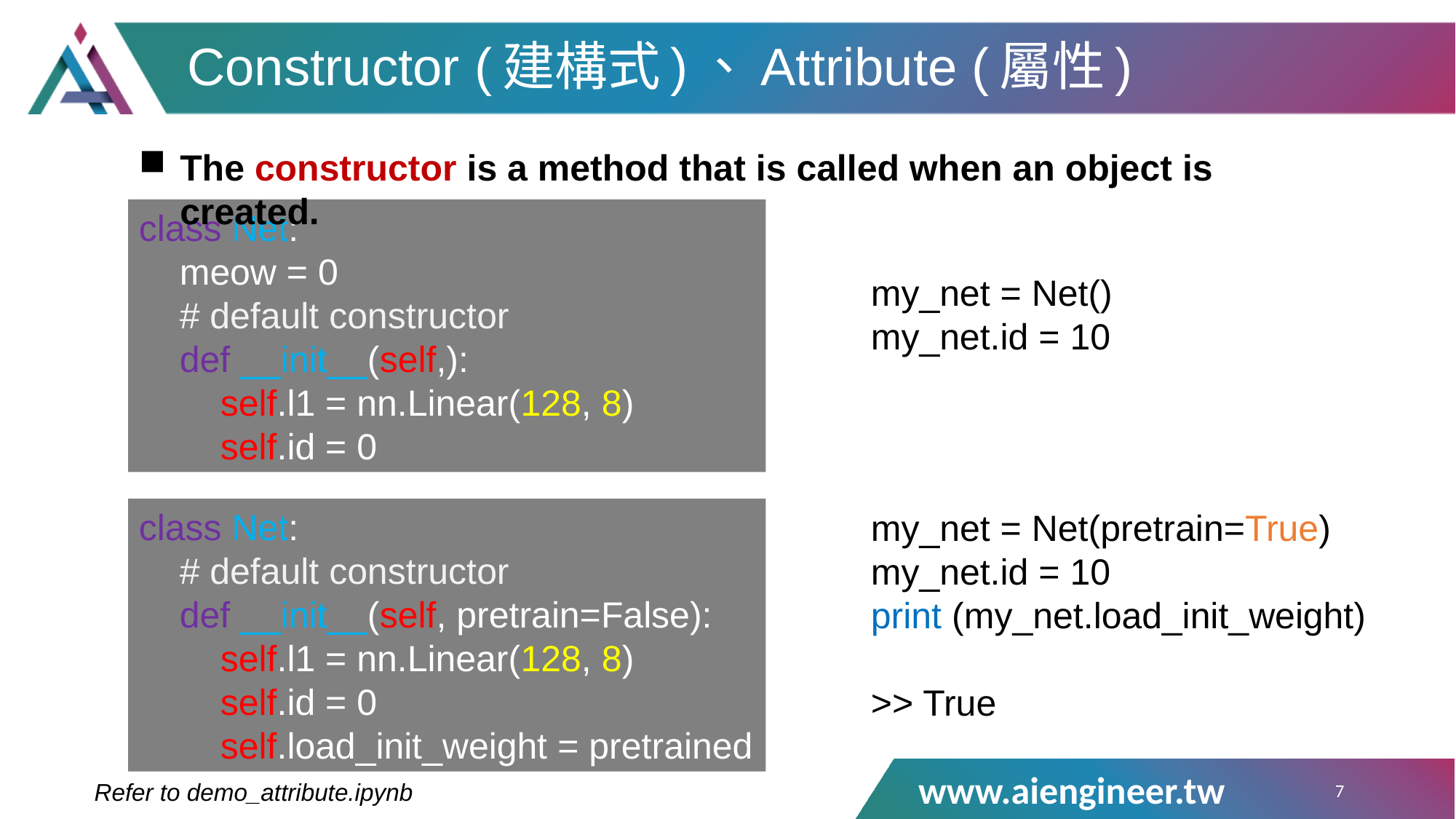

# Constructor (建構式)、Attribute (屬性)
The constructor is a method that is called when an object is created.
class Net:
    meow = 0
    # default constructor
    def __init__(self,):
        self.l1 = nn.Linear(128, 8)
        self.id = 0
my_net = Net()
my_net.id = 10
class Net:
    # default constructor
    def __init__(self, pretrain=False):
        self.l1 = nn.Linear(128, 8)
        self.id = 0
        self.load_init_weight = pretrained
my_net = Net(pretrain=True)
my_net.id = 10
print (my_net.load_init_weight)

>> True
7
Refer to demo_attribute.ipynb